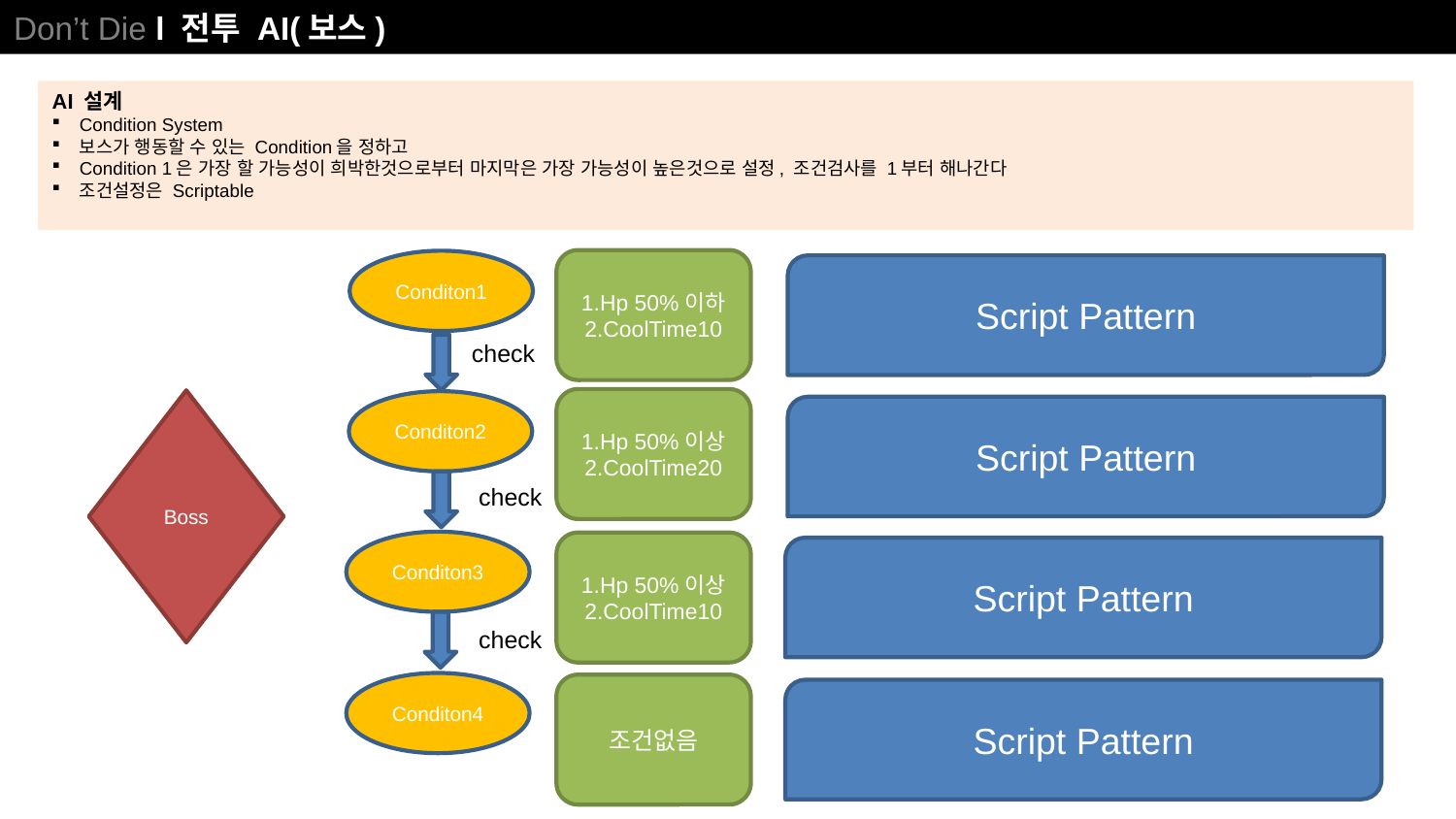

Don’t Die l 전투 AI(보스)
AI 설계
Condition System
보스가 행동할 수 있는 Condition을 정하고
Condition 1은 가장 할 가능성이 희박한것으로부터 마지막은 가장 가능성이 높은것으로 설정, 조건검사를 1부터 해나간다
조건설정은 Scriptable

1.Hp 50%이하
2.CoolTime10
Conditon1
Script Pattern
check

1.Hp 50%이상
2.CoolTime20
Boss
Conditon2
Script Pattern

check
Conditon3
1.Hp 50%이상
2.CoolTime10
Script Pattern

check
Conditon4
조건없음
Script Pattern